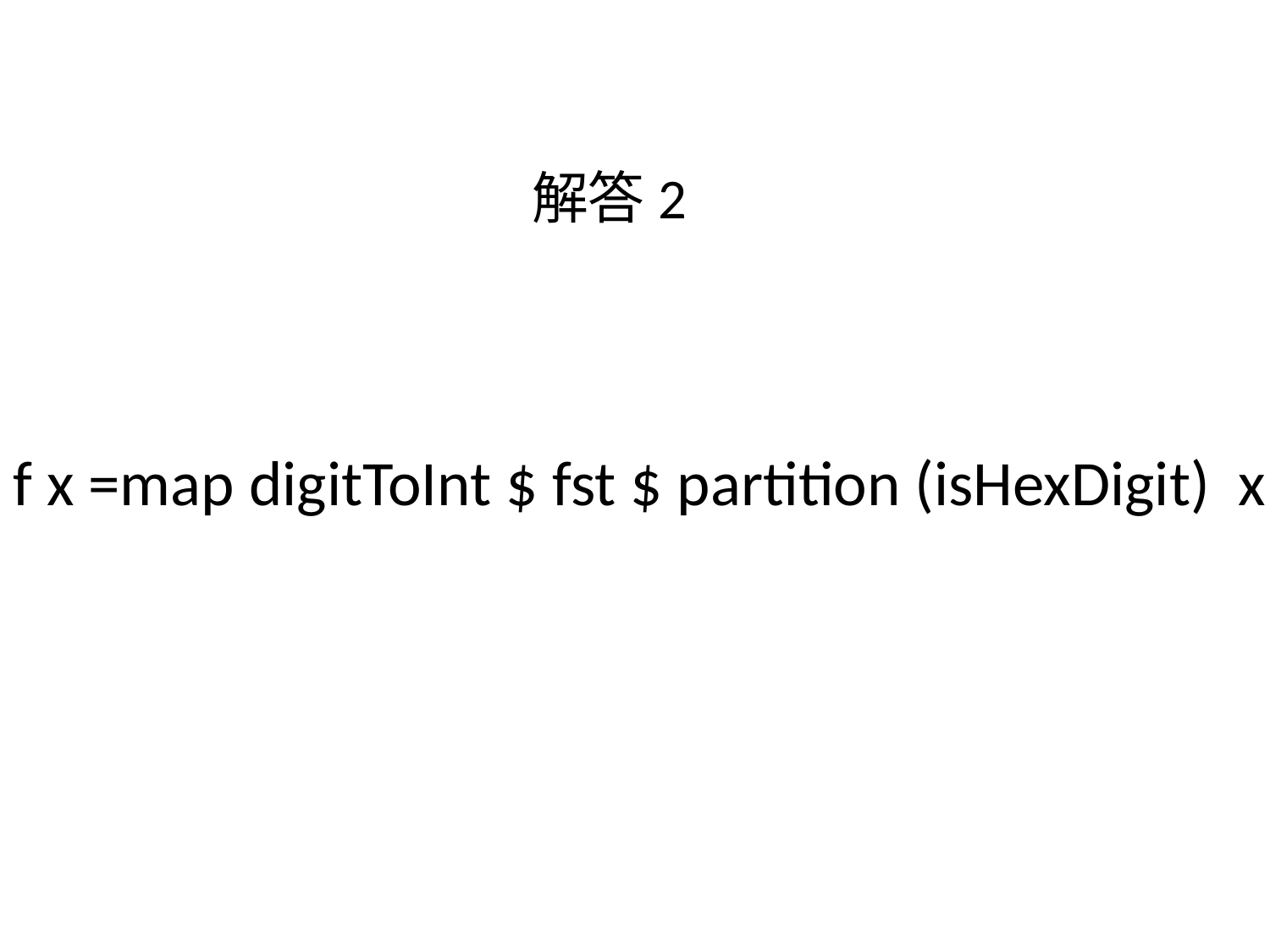

解答2
f x =map digitToInt $ fst $ partition (isHexDigit)  x